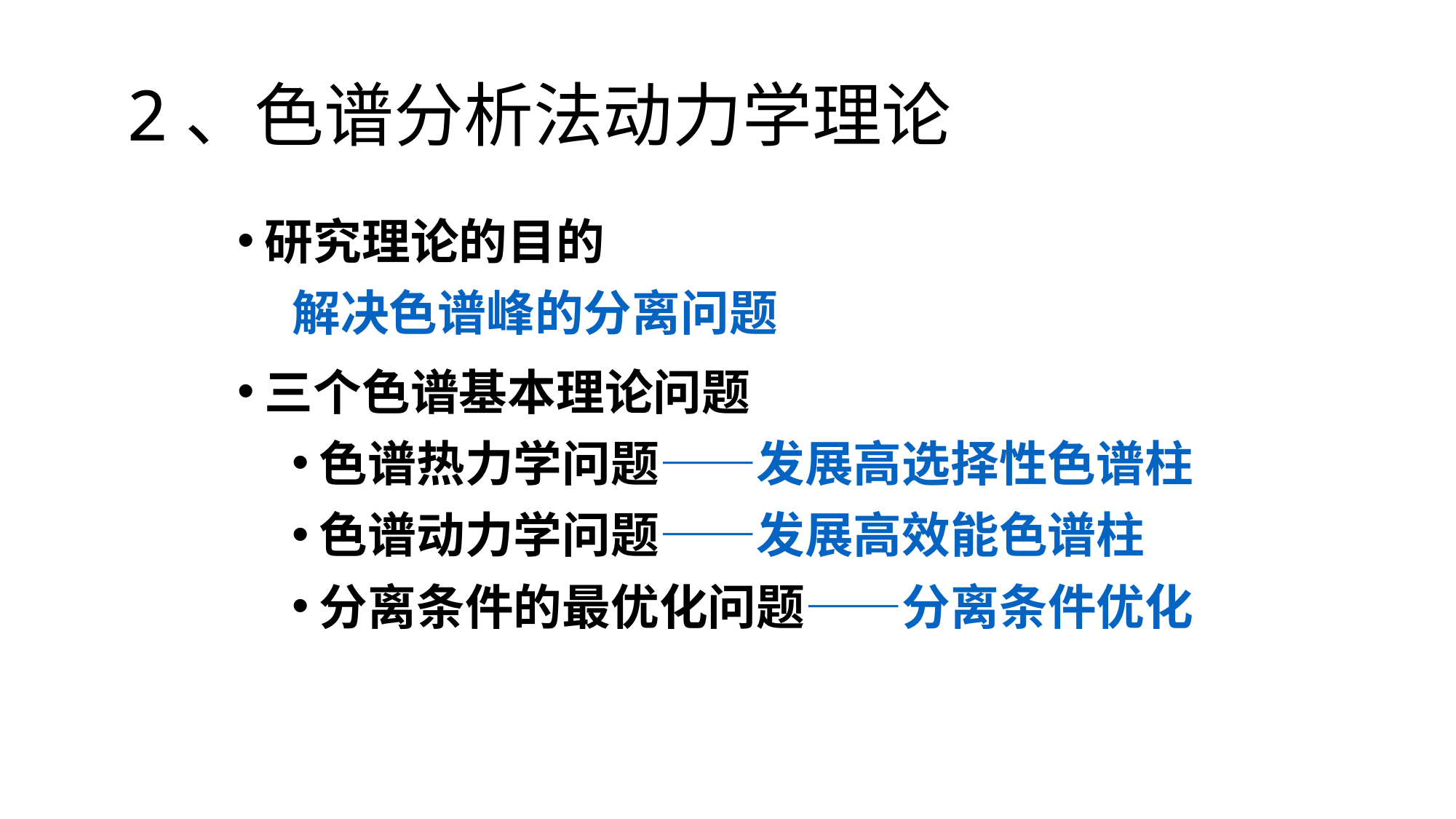

2、色谱分析法动力学理论
研究理论的目的
解决色谱峰的分离问题
三个色谱基本理论问题
色谱热力学问题——发展高选择性色谱柱
色谱动力学问题——发展高效能色谱柱
分离条件的最优化问题——分离条件优化